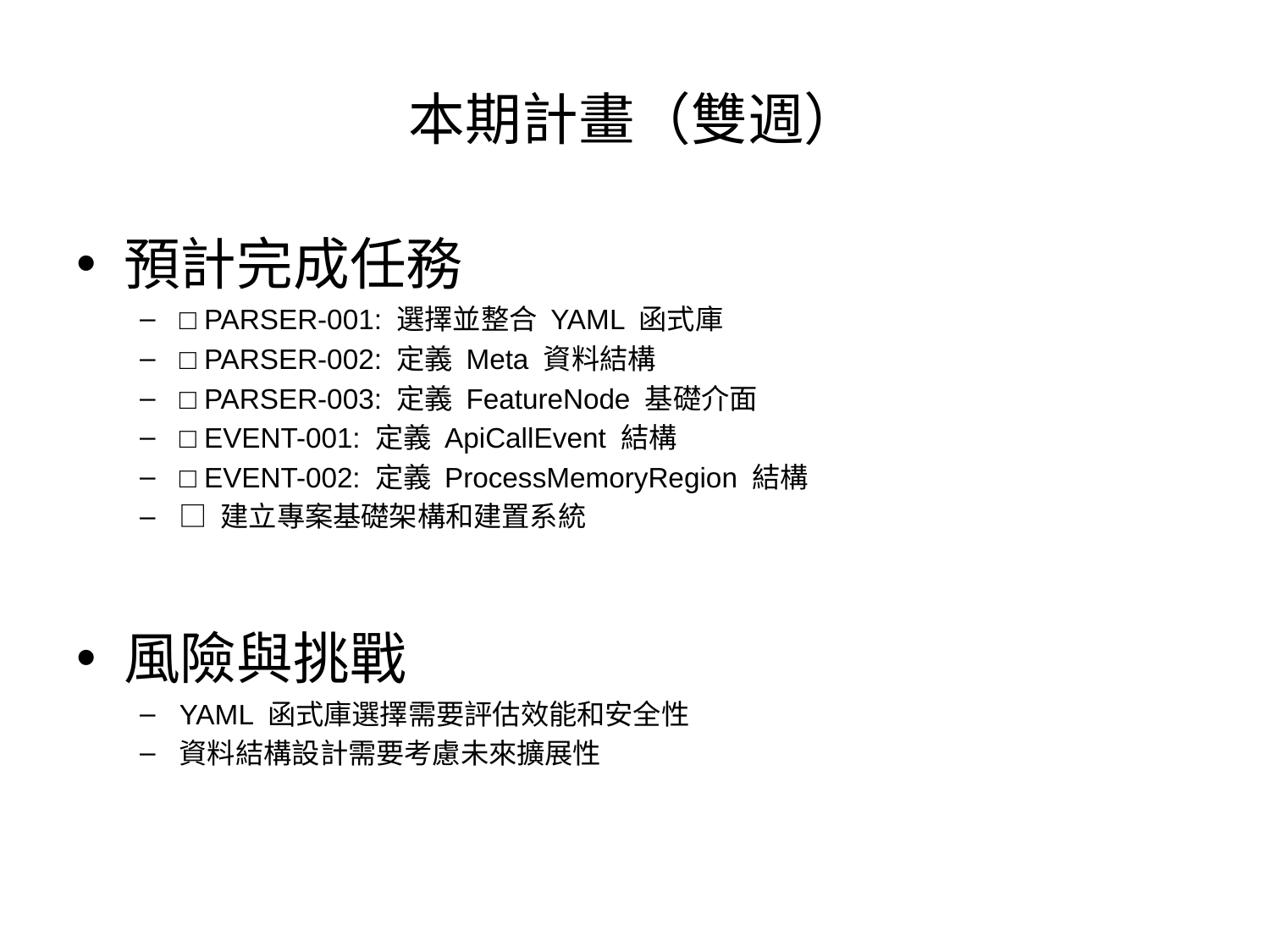

# 本期計畫（雙週）
預計完成任務
□ PARSER-001: 選擇並整合 YAML 函式庫
□ PARSER-002: 定義 Meta 資料結構
□ PARSER-003: 定義 FeatureNode 基礎介面
□ EVENT-001: 定義 ApiCallEvent 結構
□ EVENT-002: 定義 ProcessMemoryRegion 結構
□ 建立專案基礎架構和建置系統

風險與挑戰
YAML 函式庫選擇需要評估效能和安全性
資料結構設計需要考慮未來擴展性